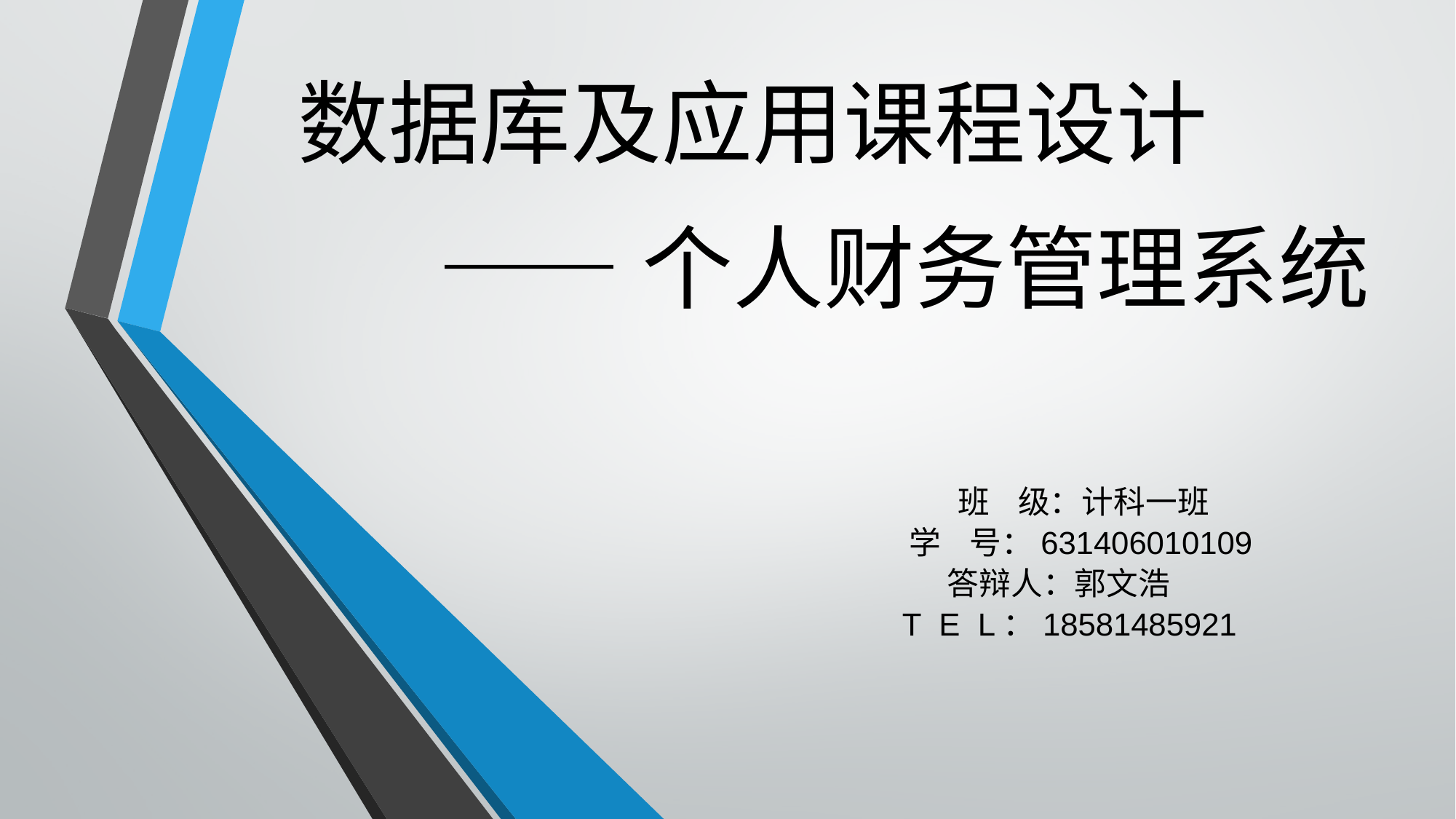

# 数据库及应用课程设计
——个人财务管理系统
班    级：计科一班
学    号：631406010109
答辩人：郭文浩
T  E  L：18581485921